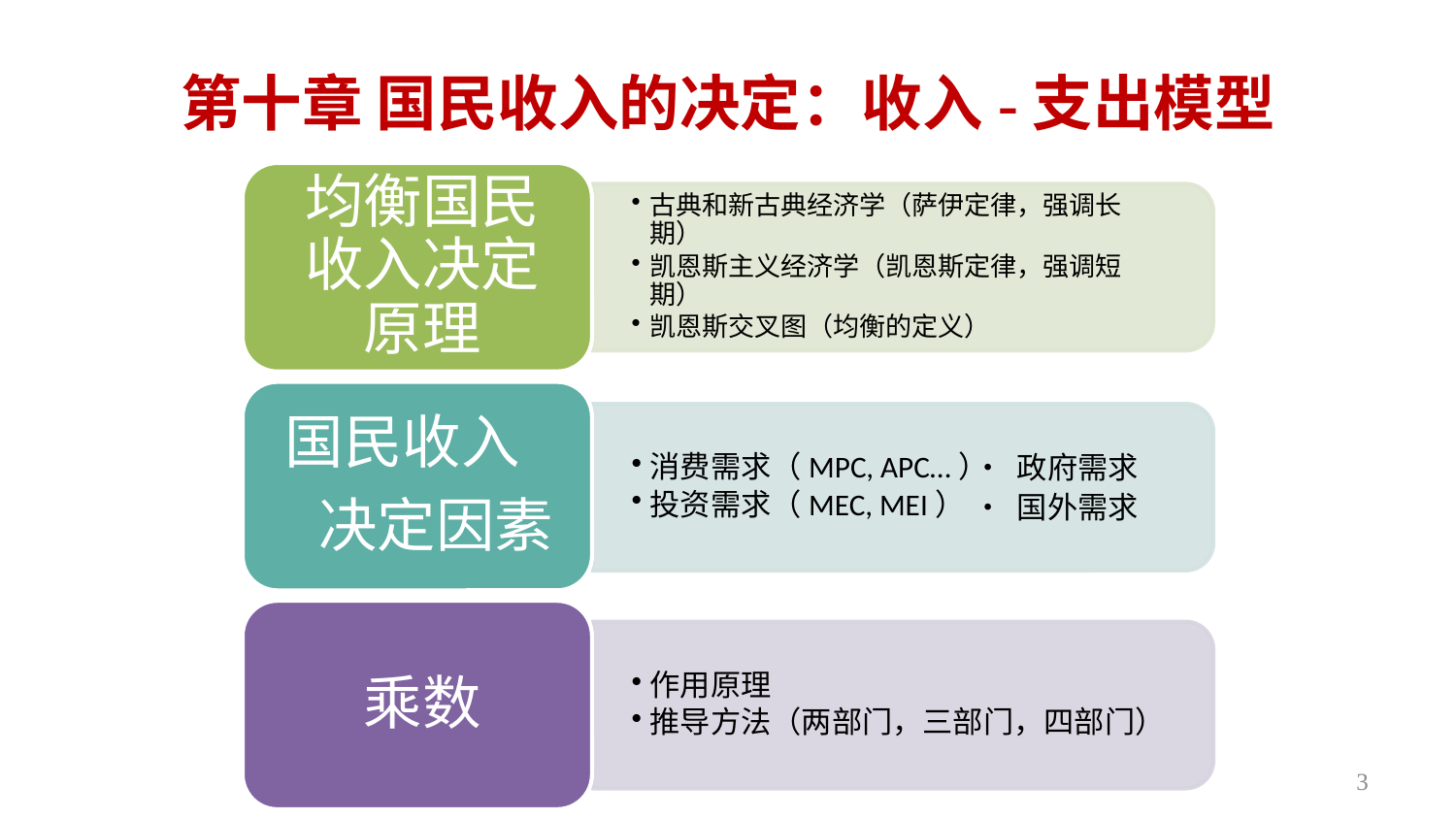

# 第十章 国民收入的决定：收入-支出模型
古典和新古典经济学（萨伊定律，强调长期）
凯恩斯主义经济学（凯恩斯定律，强调短期）
凯恩斯交叉图（均衡的定义）
均衡国民收入决定原理
消费需求（MPC, APC…）
投资需求（MEC, MEI）
国民收入
 决定因素
作用原理
推导方法（两部门，三部门，四部门）
乘数
• 政府需求
• 国外需求
3